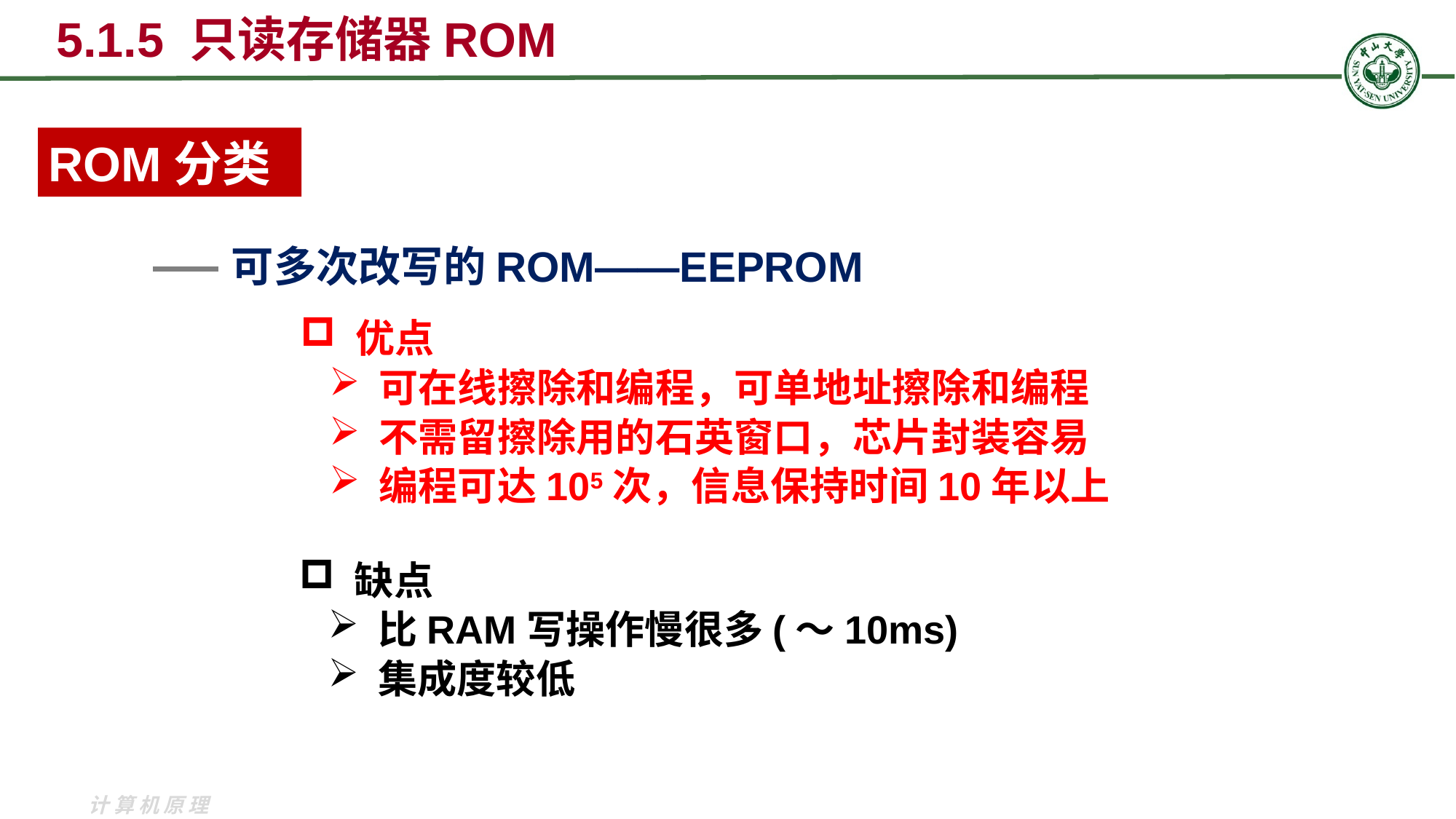

5.1.5 只读存储器ROM
ROM分类
可多次改写的ROM——EEPROM
 优点
 可在线擦除和编程，可单地址擦除和编程
 不需留擦除用的石英窗口，芯片封装容易
 编程可达105次，信息保持时间10年以上
 缺点
 比RAM写操作慢很多(～10ms)
 集成度较低